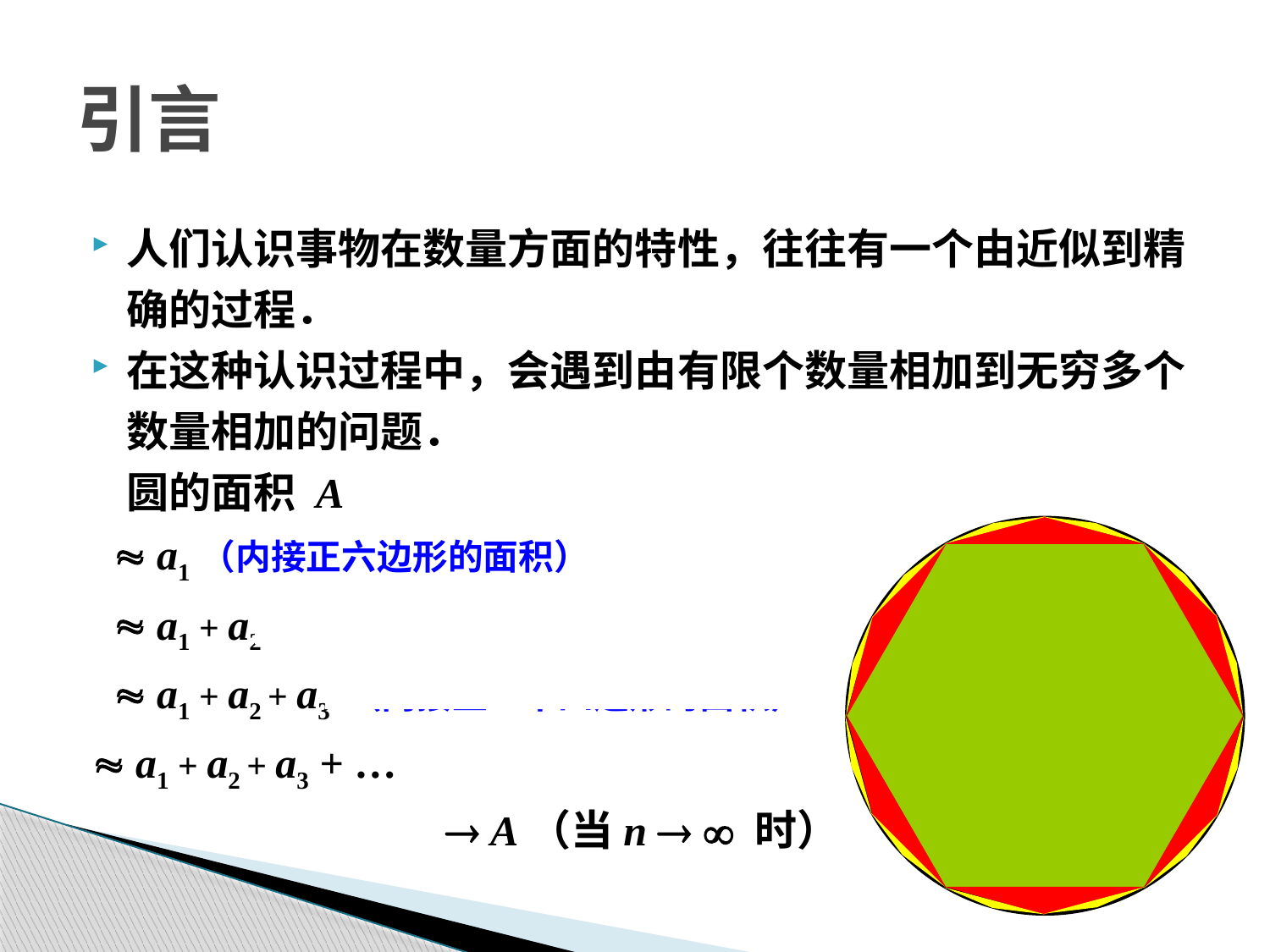

# 引言
人们认识事物在数量方面的特性，往往有一个由近似到精确的过程．
在这种认识过程中，会遇到由有限个数量相加到无穷多个数量相加的问题．
	圆的面积 A
 ≈ a1（内接正六边形的面积）
 ≈ a1 + a2（内接正十二边形的面积）
 ≈ a1 + a2 + a3 （内接正二十四边形的面积）
≈ a1 + a2 + a3 + …
→ A（当n → ∞ 时）